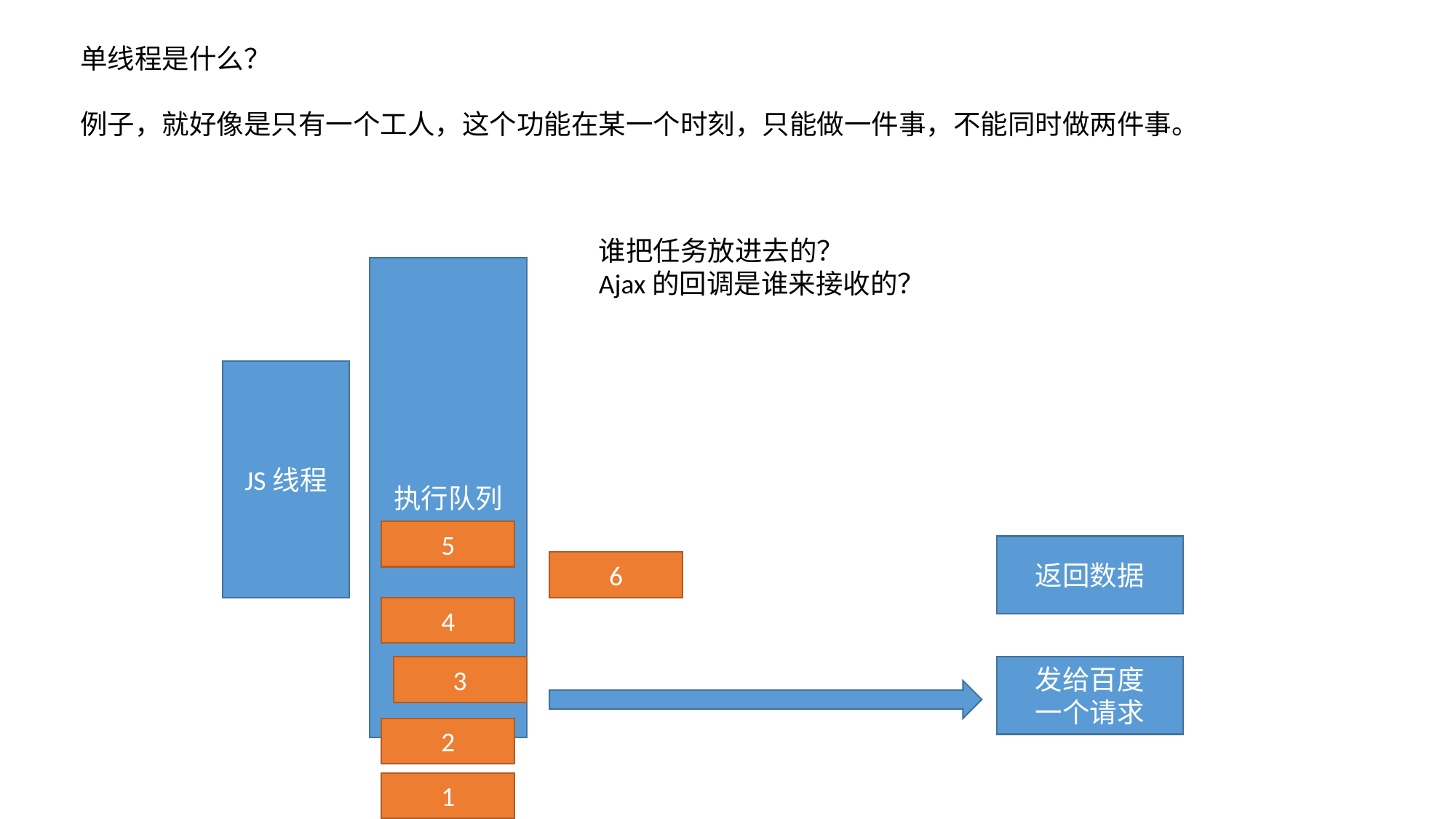

单线程是什么？

例子，就好像是只有一个工人，这个功能在某一个时刻，只能做一件事，不能同时做两件事。
谁把任务放进去的？
Ajax的回调是谁来接收的？
执行队列
JS线程
5
返回数据
6
4
3
发给百度
一个请求

2
1